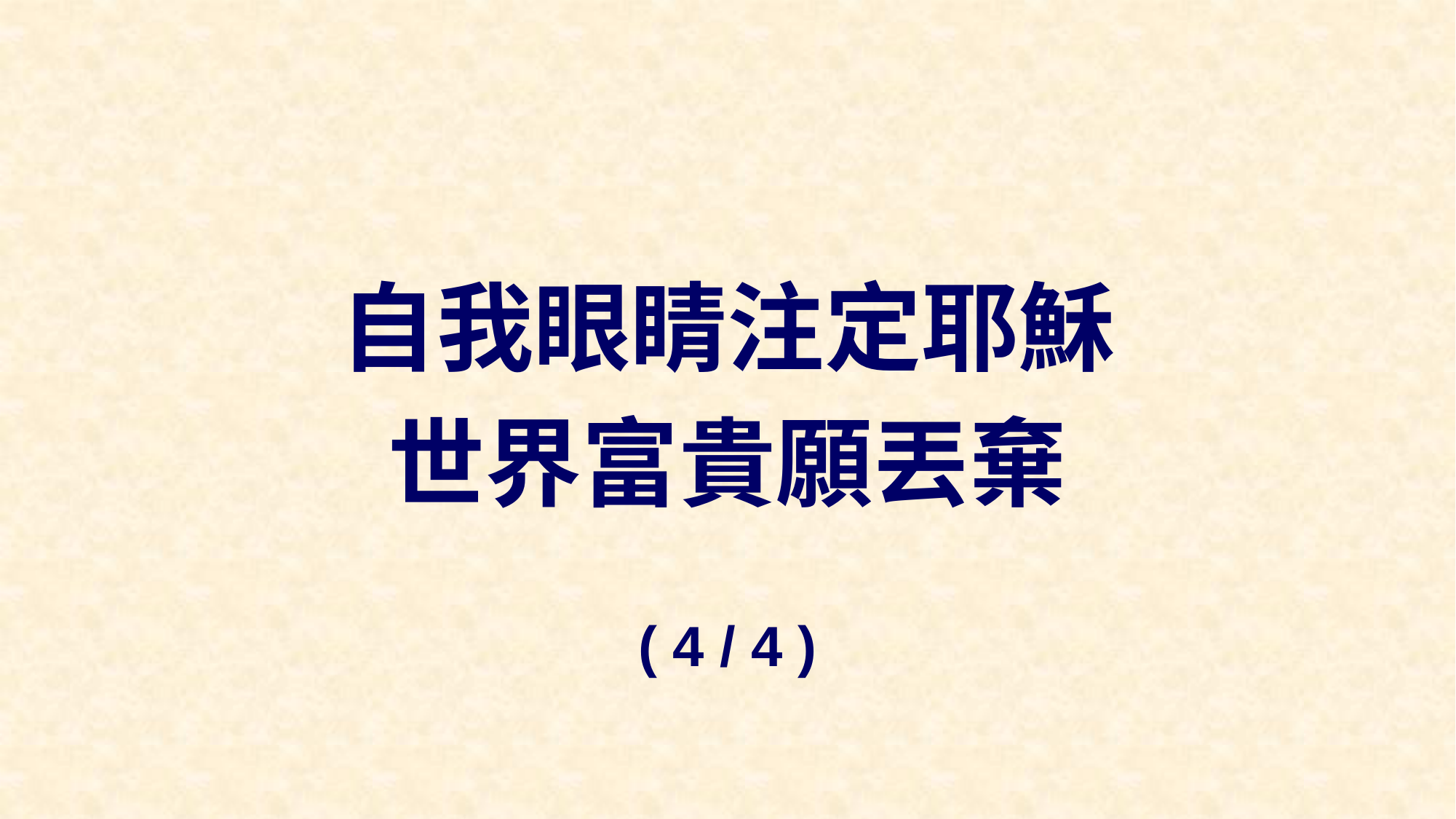

自我眼睛注定耶穌
世界富貴願丟棄
( 4 / 4 )